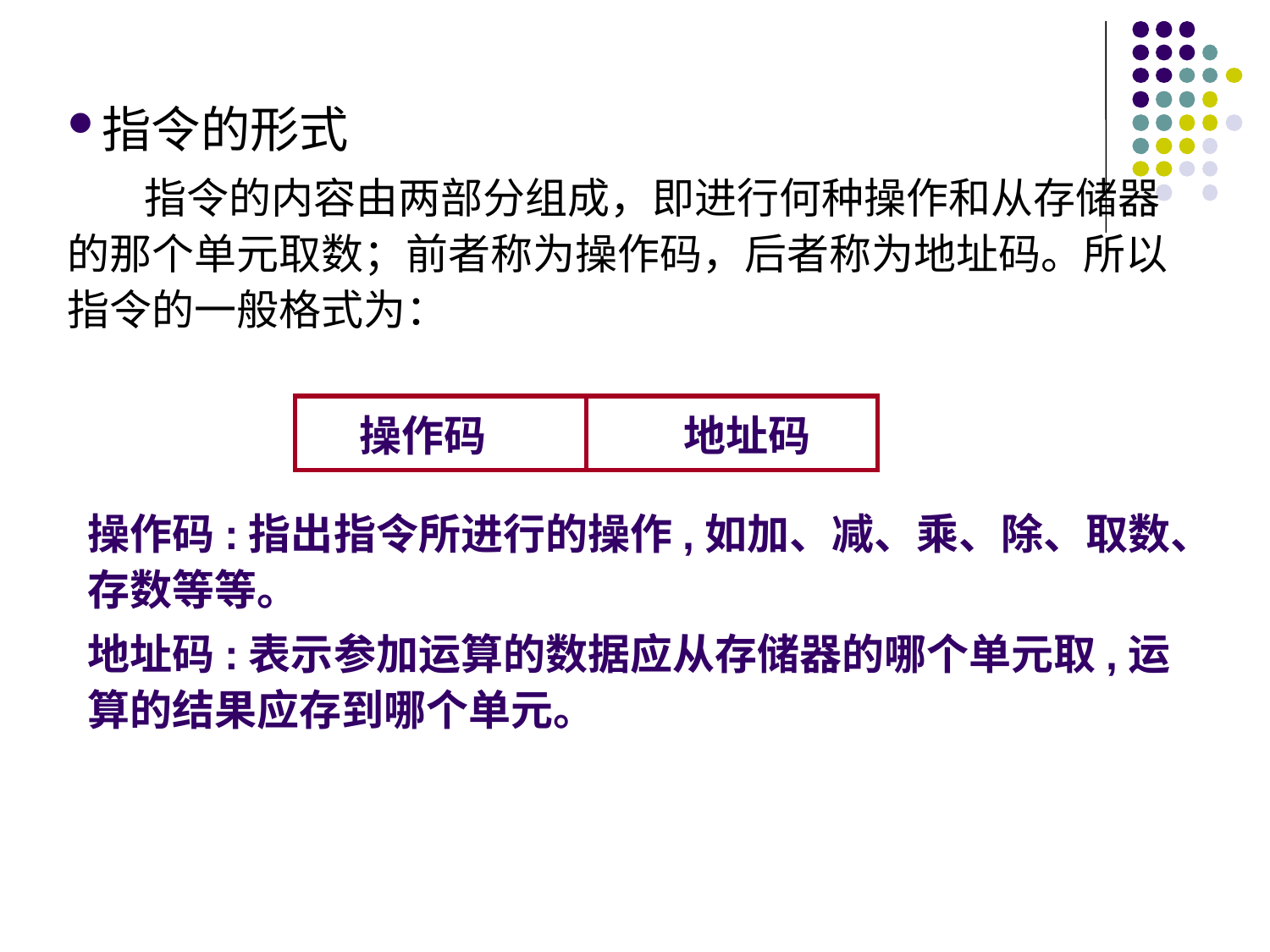

指令的形式
       指令的内容由两部分组成，即进行何种操作和从存储器的那个单元取数；前者称为操作码，后者称为地址码。所以指令的一般格式为：
| 操作码 | 地址码 |
| --- | --- |
操作码:指出指令所进行的操作,如加、减、乘、除、取数、存数等等。
地址码:表示参加运算的数据应从存储器的哪个单元取,运算的结果应存到哪个单元。